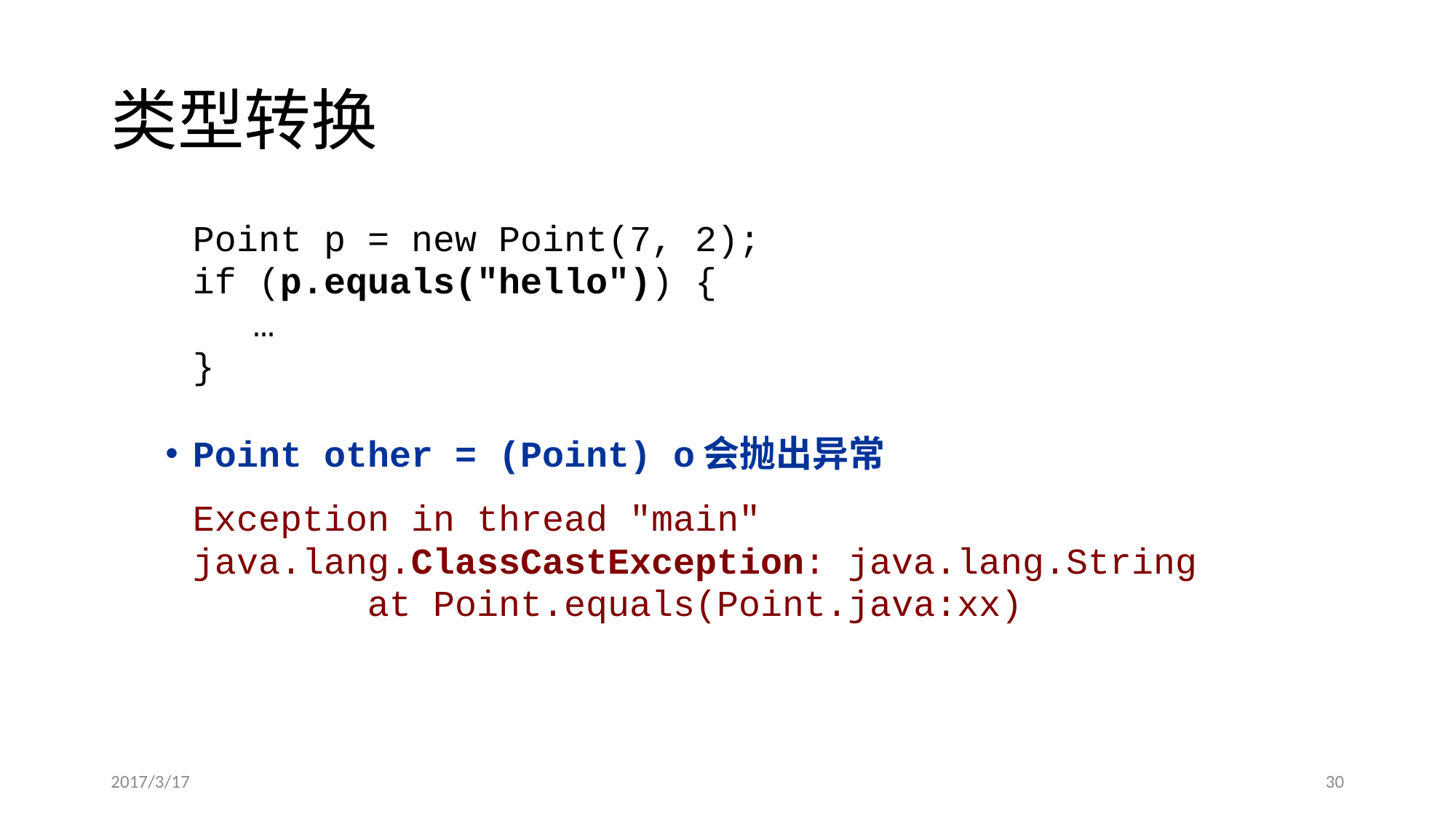

# 类型转换
	Point p = new Point(7, 2);
	if (p.equals("hello")) {
    …
	}

Point other = (Point) o会抛出异常

	Exception in thread "main"
	java.lang.ClassCastException: java.lang.String
	        at Point.equals(Point.java:xx)
2017/3/17
30